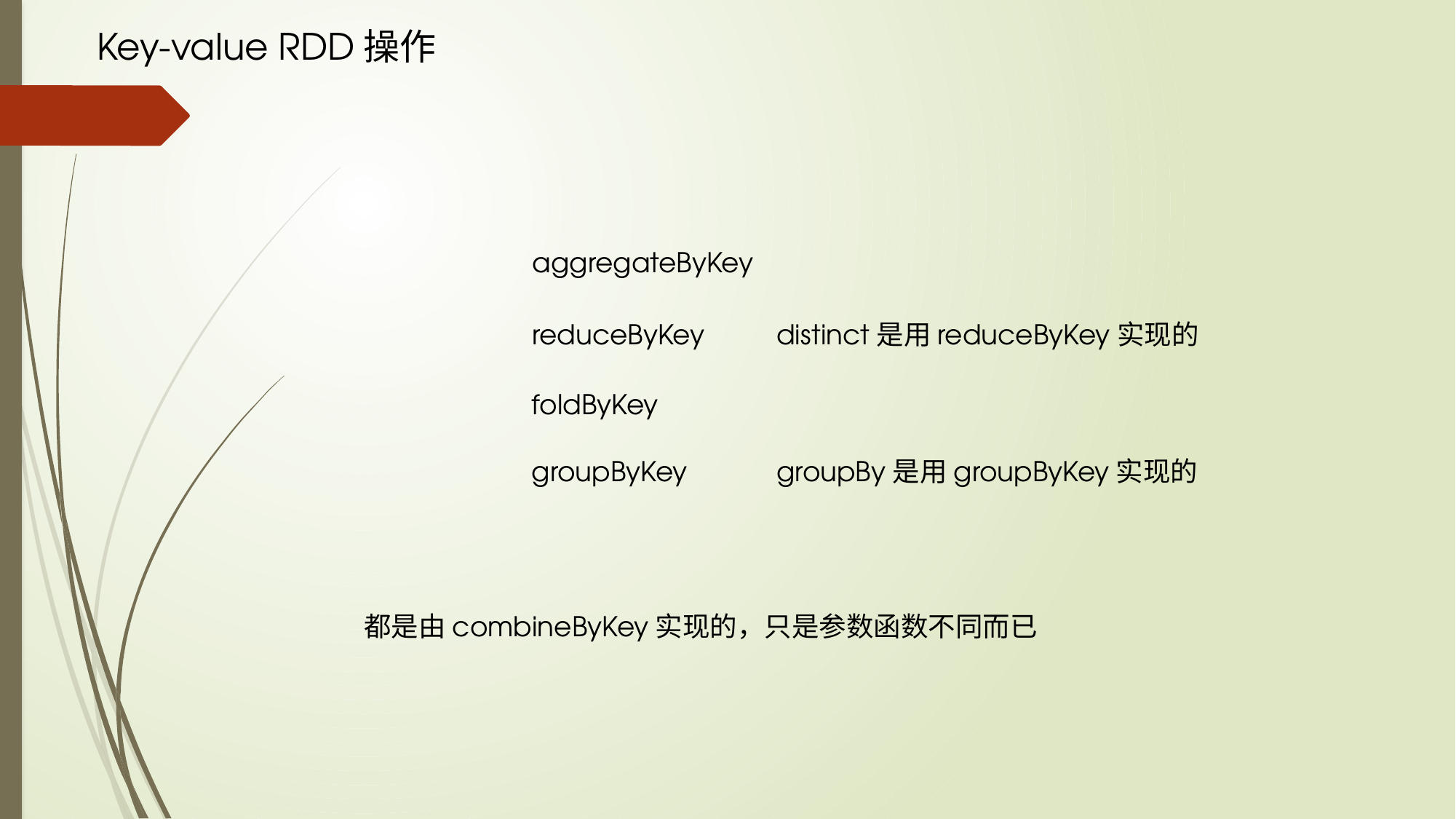

Key-value RDD操作
aggregateByKey
reduceByKey
distinct是用reduceByKey实现的
foldByKey
groupByKey
groupBy是用groupByKey实现的
都是由combineByKey实现的，只是参数函数不同而已